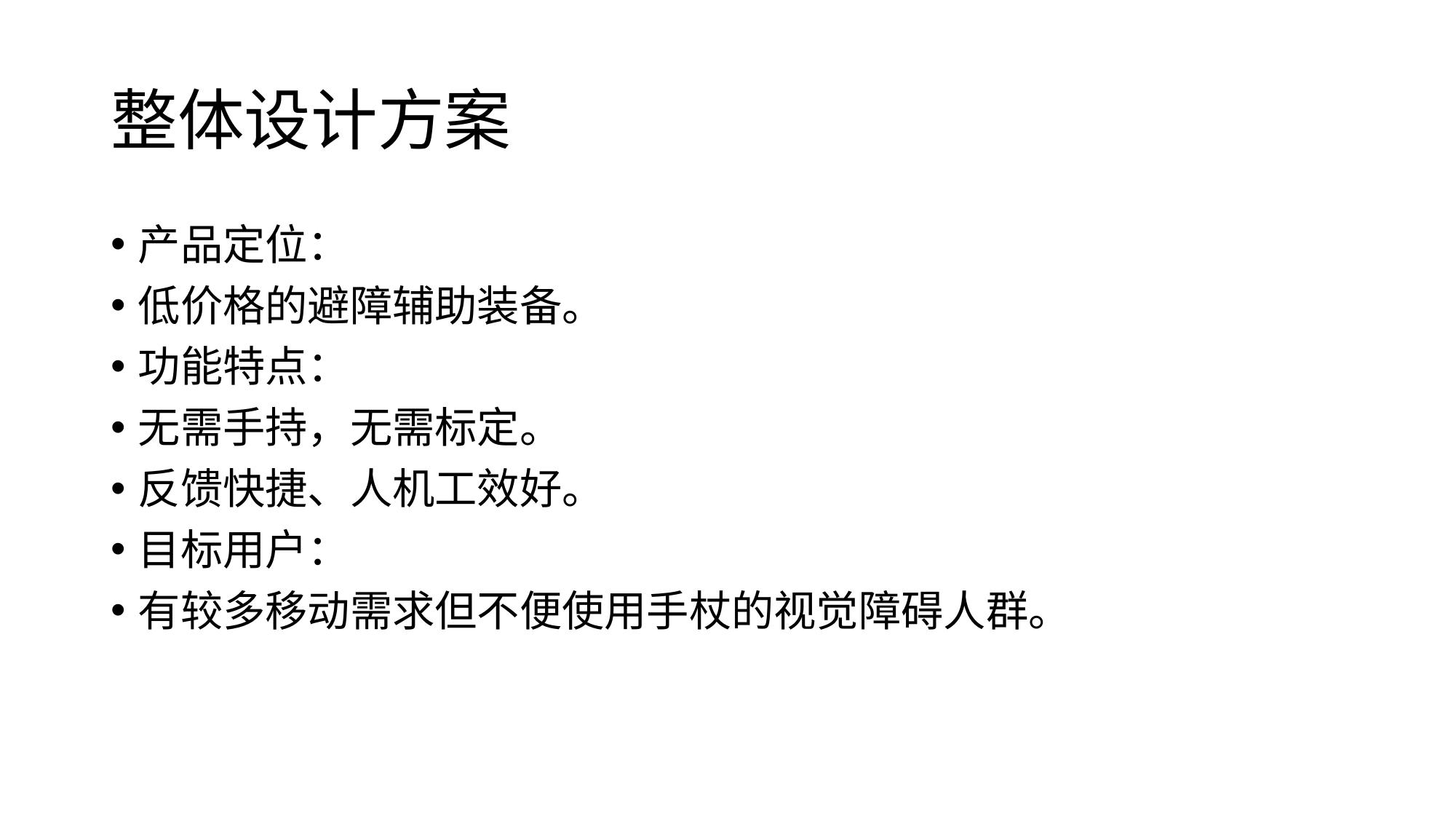

# 整体设计方案
产品定位：
低价格的避障辅助装备。
功能特点：
无需手持，无需标定。
反馈快捷、人机工效好。
目标用户：
有较多移动需求但不便使用手杖的视觉障碍人群。